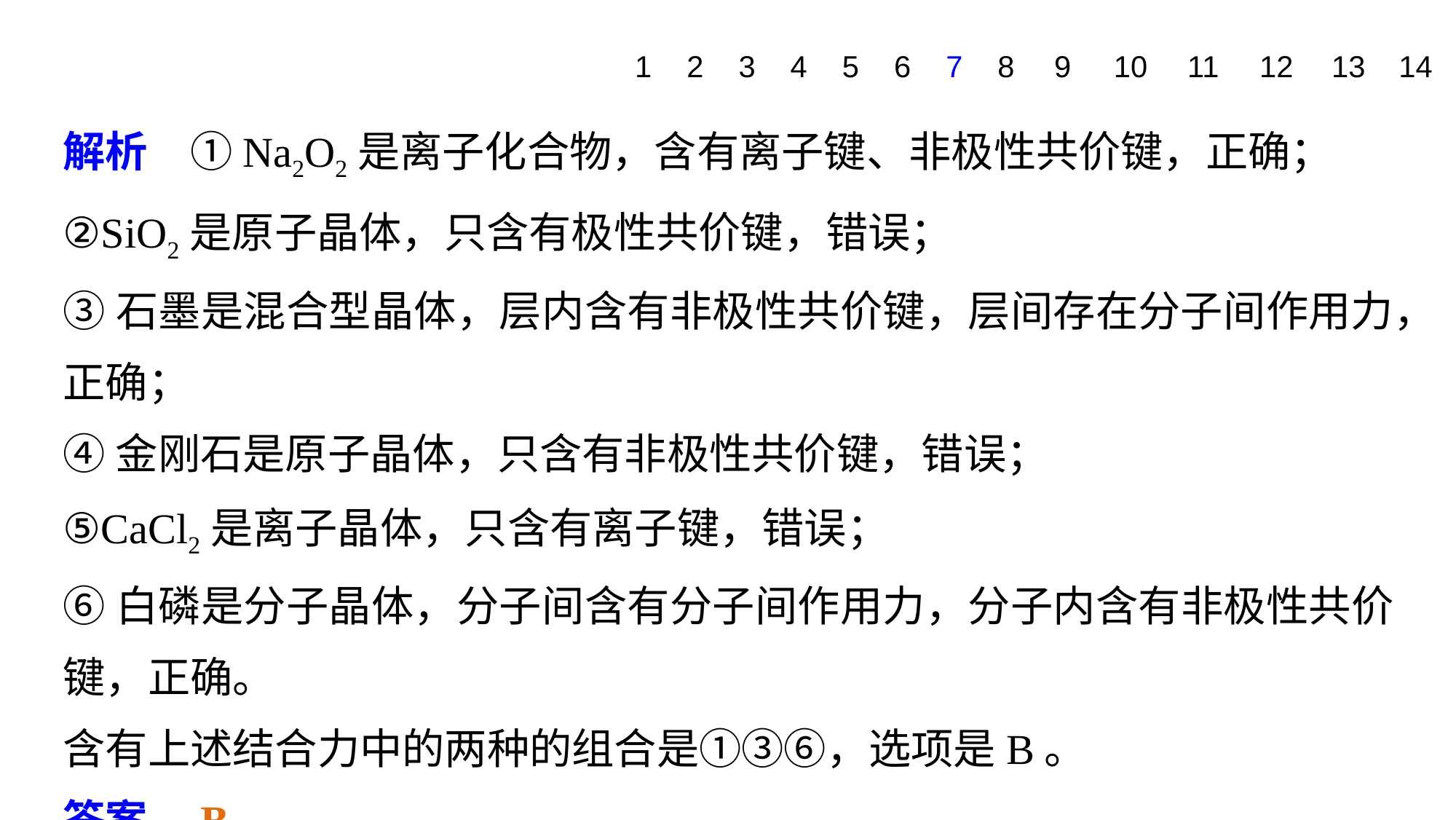

1
2
3
4
5
6
7
8
9
10
11
12
13
14
解析　①Na2O2是离子化合物，含有离子键、非极性共价键，正确；
②SiO2是原子晶体，只含有极性共价键，错误；
③石墨是混合型晶体，层内含有非极性共价键，层间存在分子间作用力，正确；
④金刚石是原子晶体，只含有非极性共价键，错误；
⑤CaCl2是离子晶体，只含有离子键，错误；
⑥白磷是分子晶体，分子间含有分子间作用力，分子内含有非极性共价键，正确。
含有上述结合力中的两种的组合是①③⑥，选项是B。
答案　B